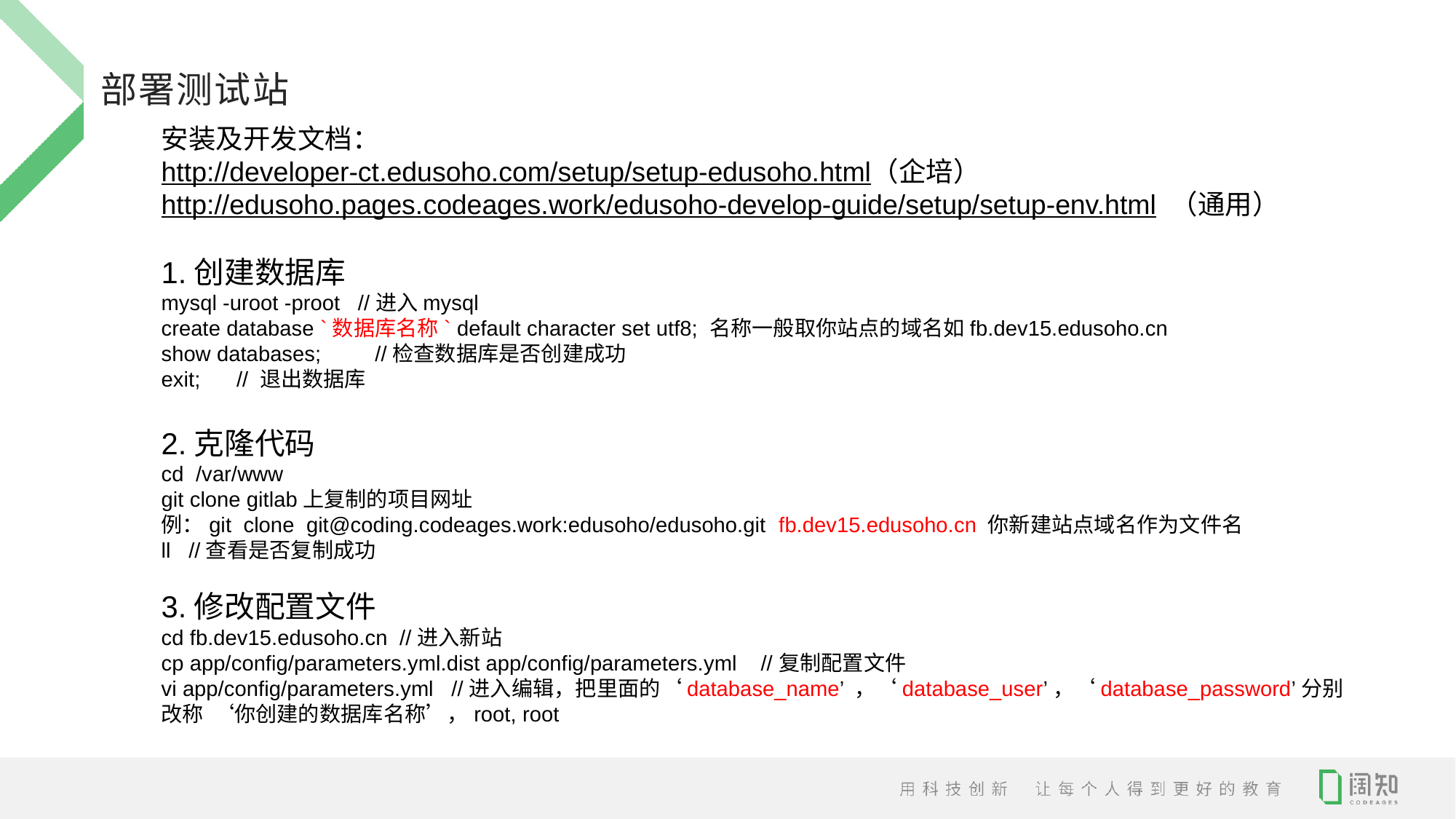

部署测试站

安装及开发文档：
http://developer-ct.edusoho.com/setup/setup-edusoho.html（企培）
http://edusoho.pages.codeages.work/edusoho-develop-guide/setup/setup-env.html （通用）

1.创建数据库
mysql -uroot -proot   //进入mysql
create database `数据库名称` default character set utf8; 名称一般取你站点的域名如fb.dev15.edusoho.cn
show databases;         //检查数据库是否创建成功
exit;      // 退出数据库

2.克隆代码
cd  /var/www
git clone gitlab上复制的项目网址
例：git  clone  git@coding.codeages.work:edusoho/edusoho.git  fb.dev15.edusoho.cn 你新建站点域名作为文件名
ll   //查看是否复制成功

3.修改配置文件
cd fb.dev15.edusoho.cn  //进入新站
cp app/config/parameters.yml.dist app/config/parameters.yml    //复制配置文件
vi app/config/parameters.yml   //进入编辑，把里面的‘database_name’ ，‘database_user’，‘database_password’分别改称  ‘你创建的数据库名称’，root, root